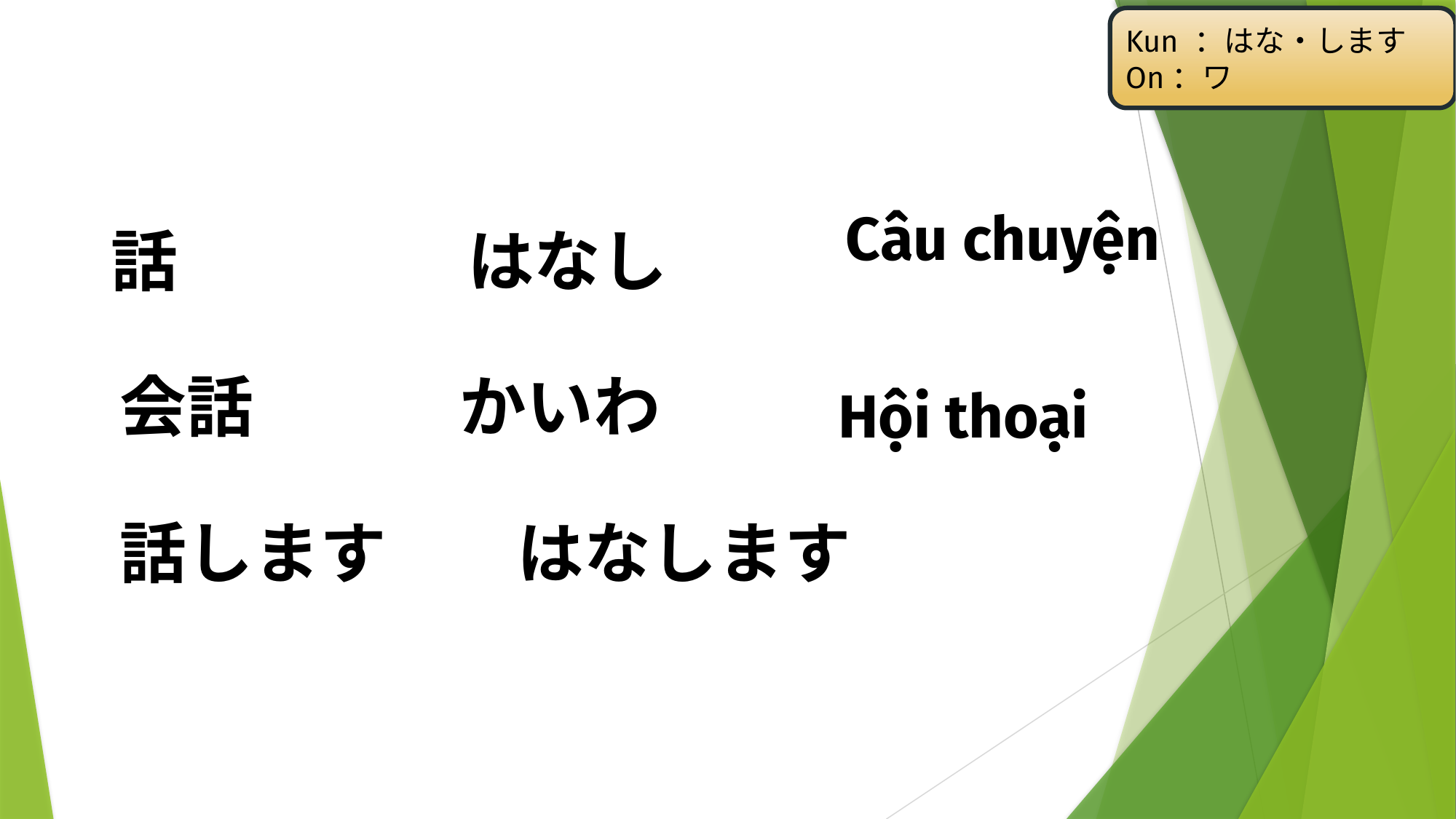

Kun ：はな・します
On：ワ
Câu chuyện
話
はなし
Hội thoại
会話
かいわ
はなします
話します